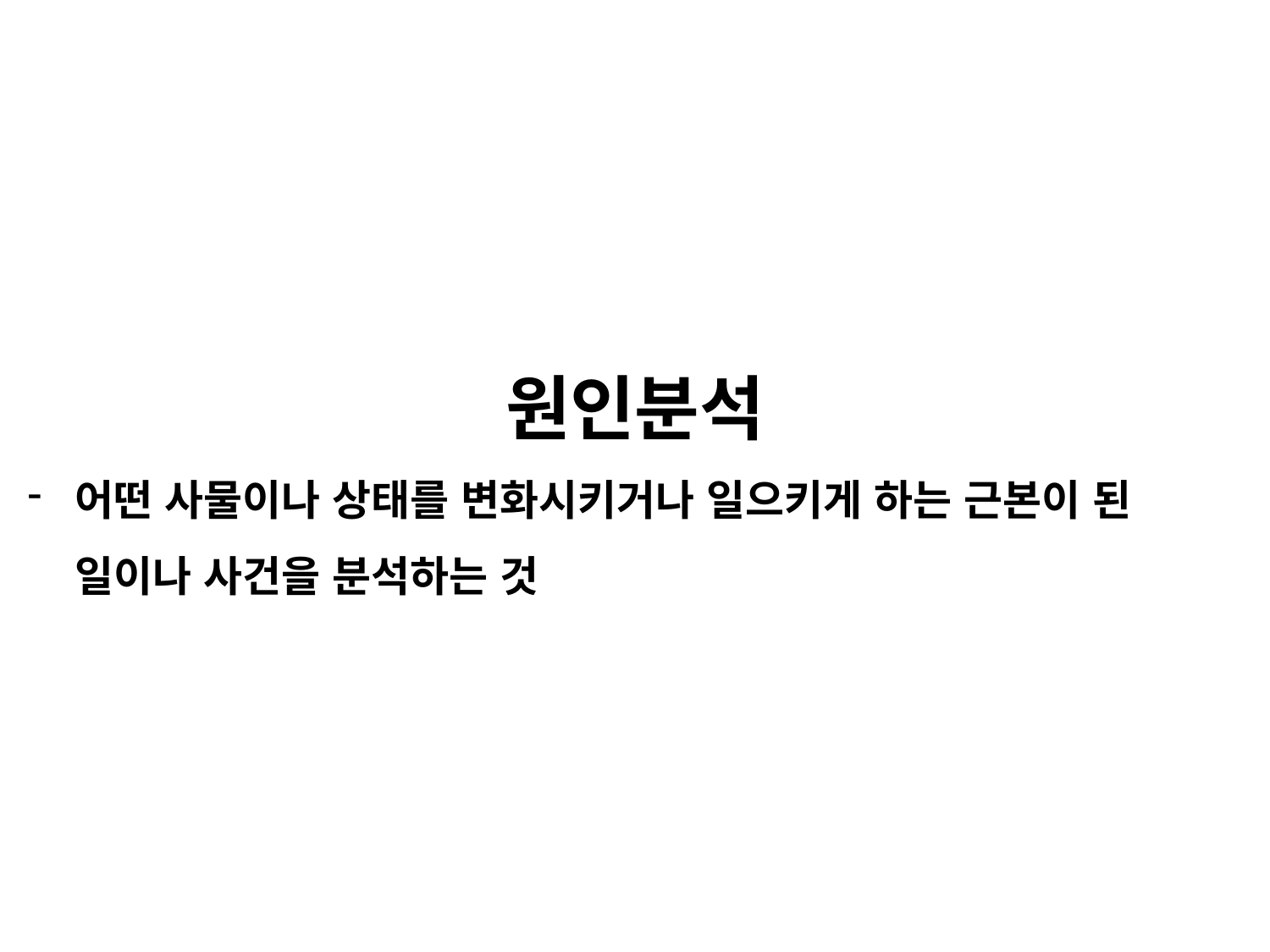

원인분석
어떤 사물이나 상태를 변화시키거나 일으키게 하는 근본이 된 일이나 사건을 분석하는 것